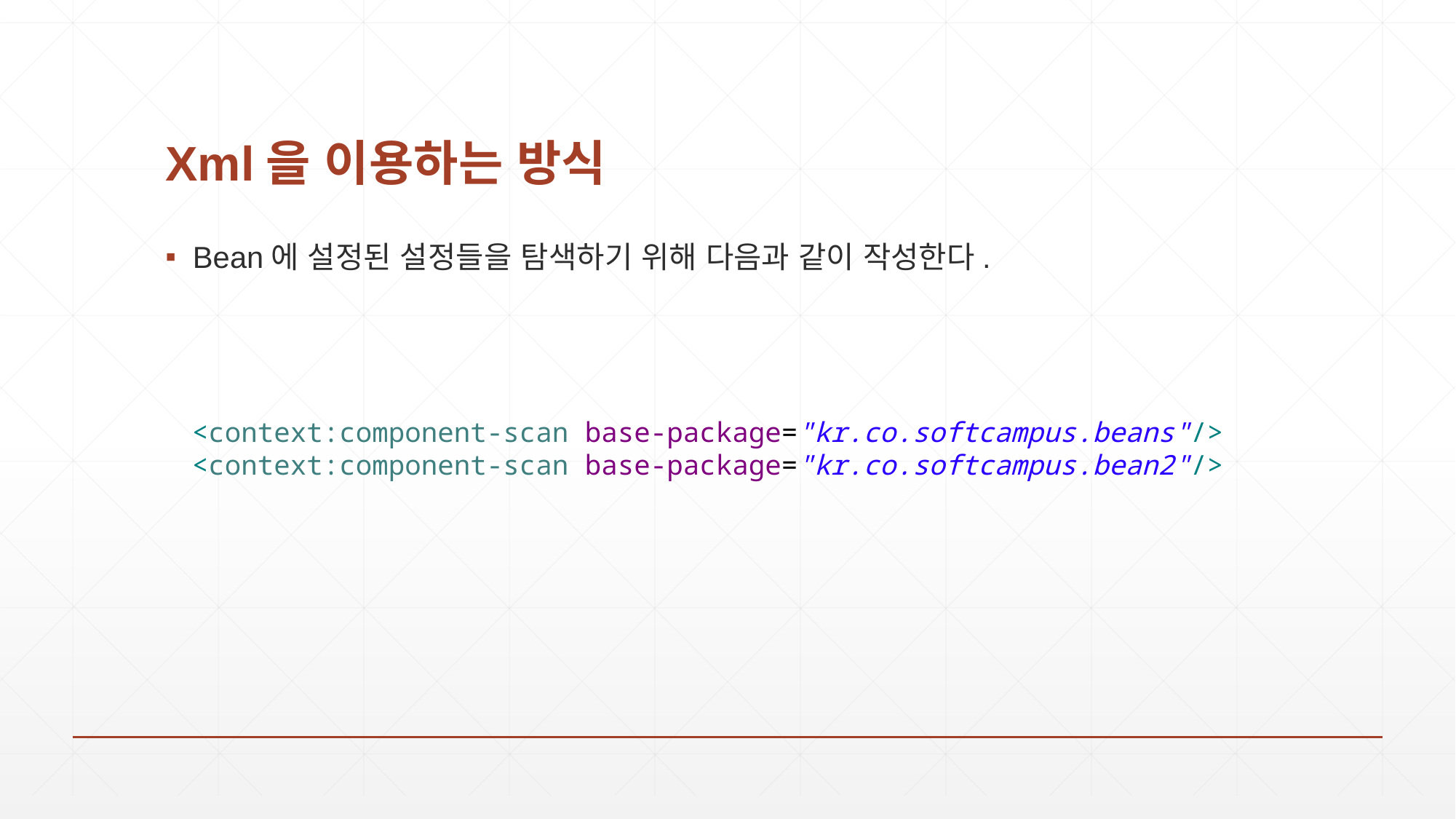

# Xml을 이용하는 방식
Bean에 설정된 설정들을 탐색하기 위해 다음과 같이 작성한다.
<context:component-scan base-package="kr.co.softcampus.beans"/>
<context:component-scan base-package="kr.co.softcampus.bean2"/>